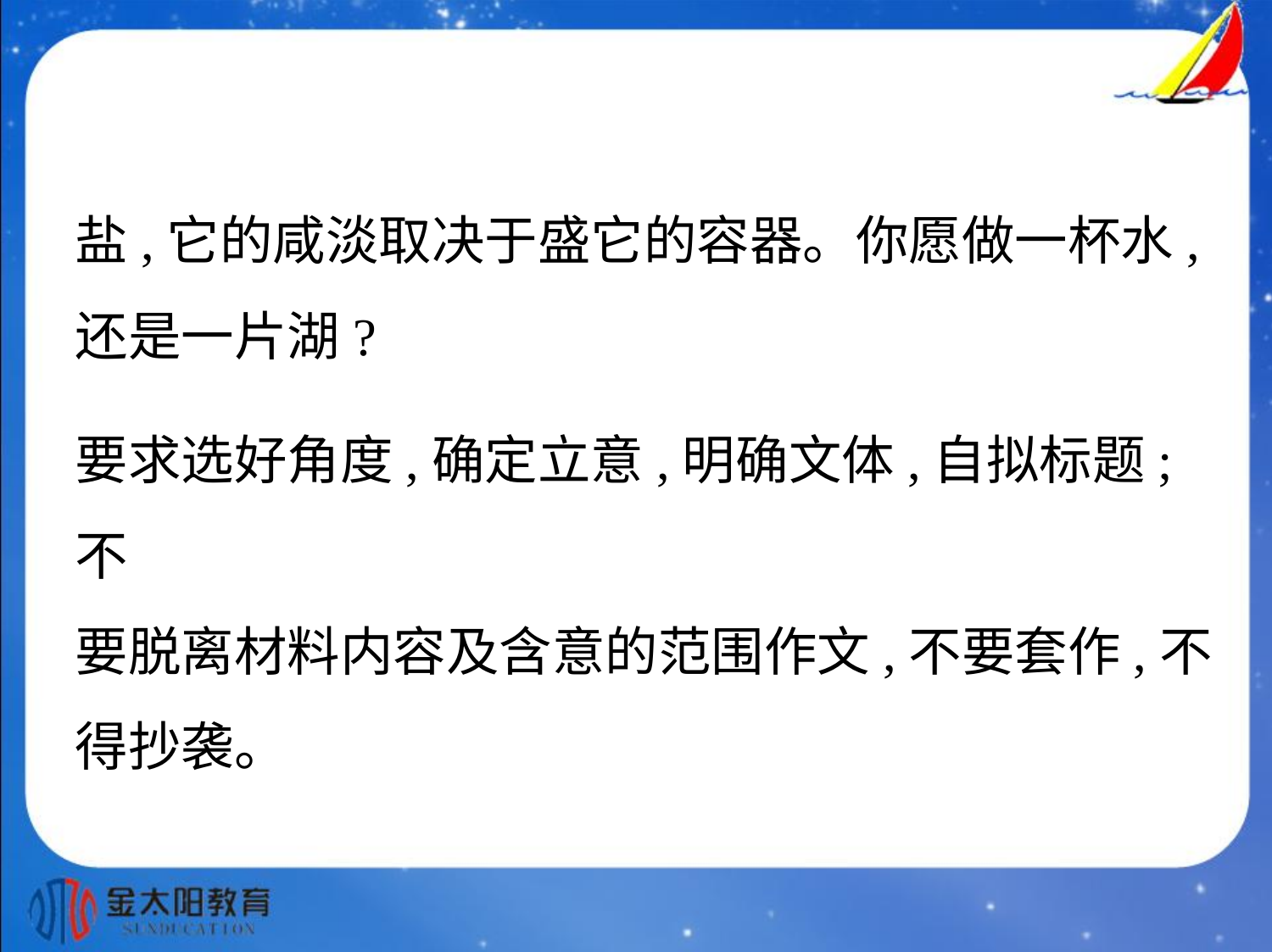

盐,它的咸淡取决于盛它的容器。你愿做一杯水,
还是一片湖?
要求选好角度,确定立意,明确文体,自拟标题;不
要脱离材料内容及含意的范围作文,不要套作,不
得抄袭。